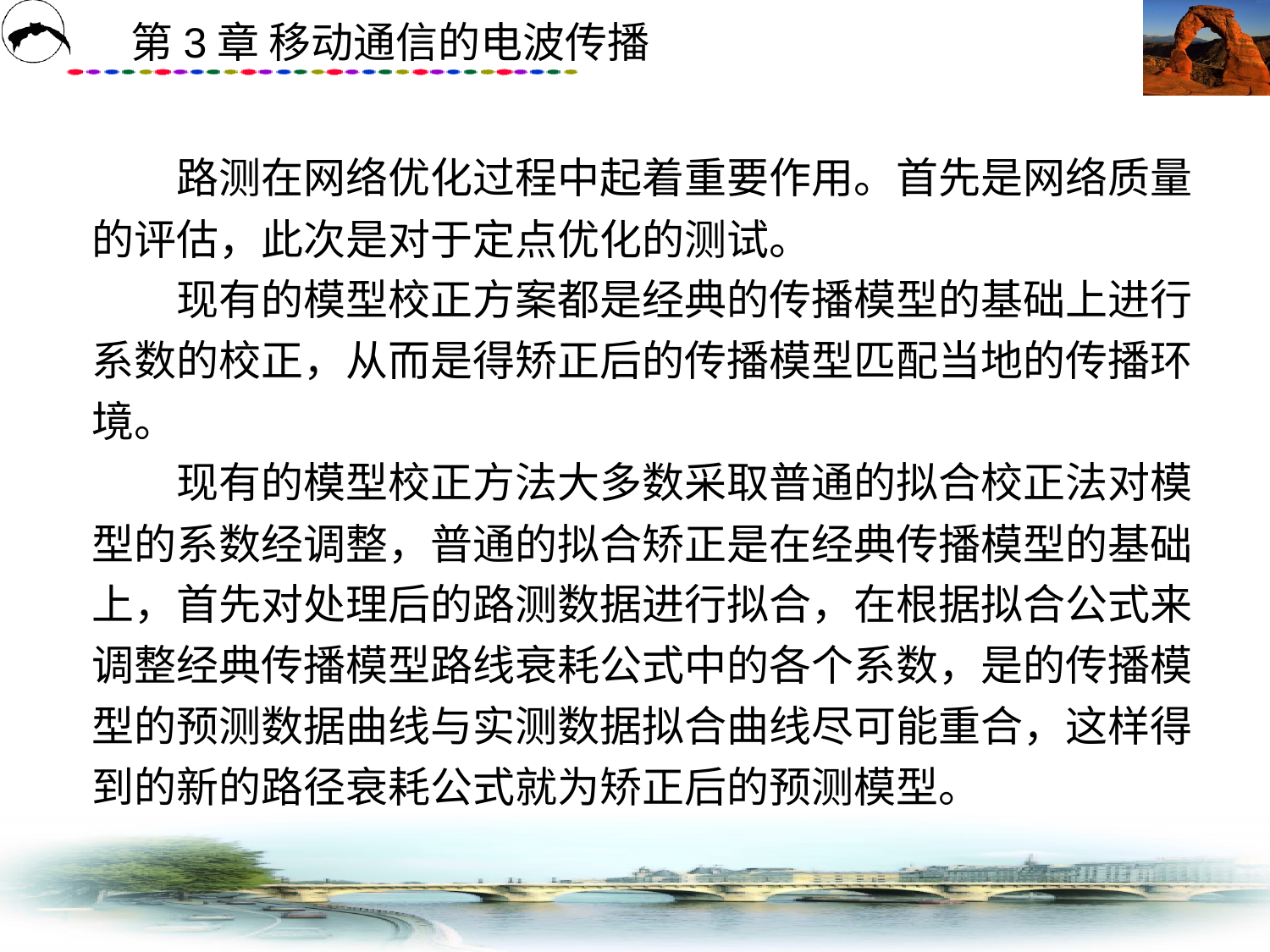

# 路测在网络优化过程中起着重要作用。首先是网络质量的评估，此次是对于定点优化的测试。 　　现有的模型校正方案都是经典的传播模型的基础上进行系数的校正，从而是得矫正后的传播模型匹配当地的传播环境。 　　现有的模型校正方法大多数采取普通的拟合校正法对模型的系数经调整，普通的拟合矫正是在经典传播模型的基础上，首先对处理后的路测数据进行拟合，在根据拟合公式来调整经典传播模型路线衰耗公式中的各个系数，是的传播模型的预测数据曲线与实测数据拟合曲线尽可能重合，这样得到的新的路径衰耗公式就为矫正后的预测模型。